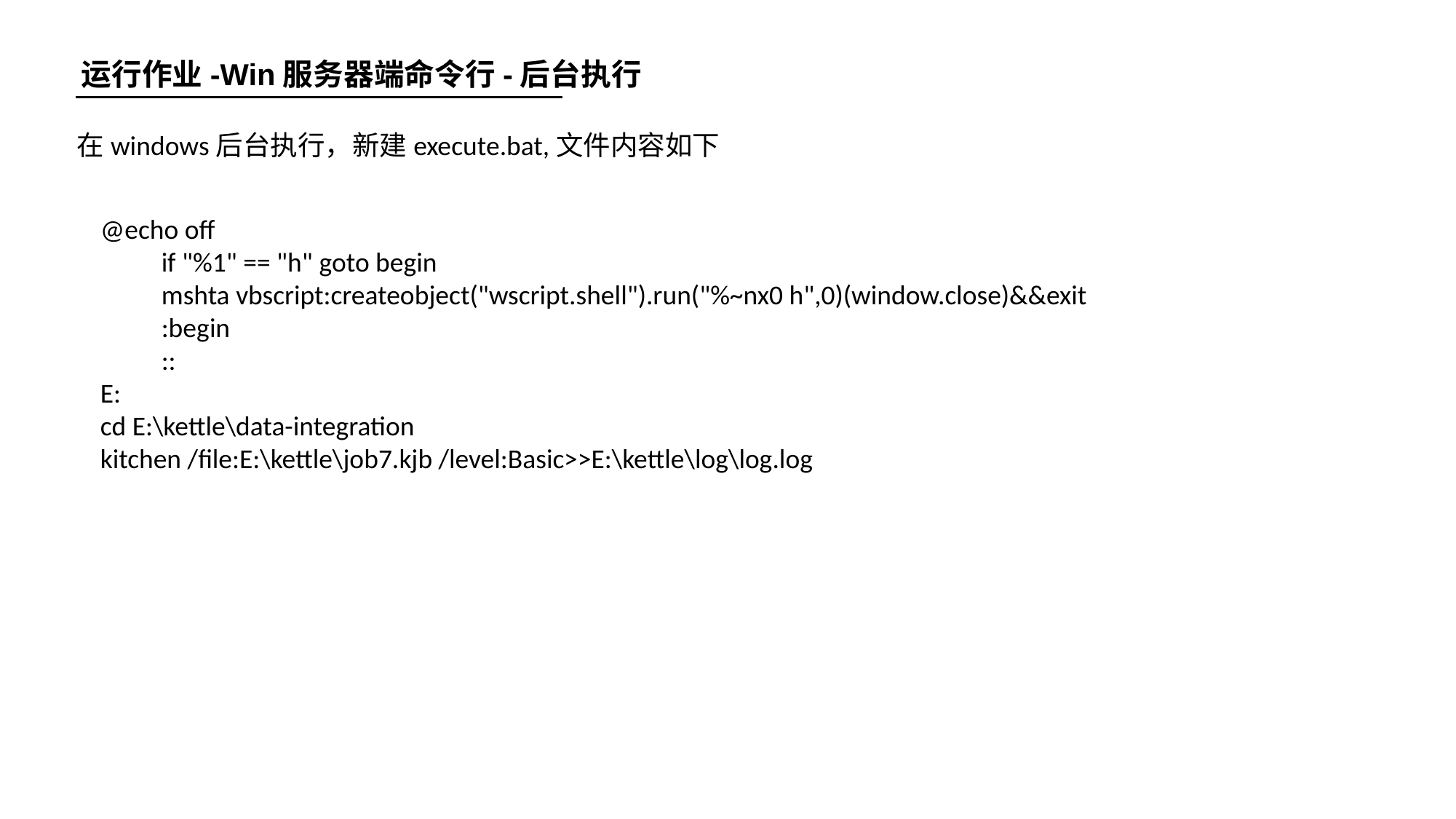

运行作业-Win服务器端命令行-后台执行
在windows后台执行，新建execute.bat,文件内容如下
@echo off
　　if "%1" == "h" goto begin
　　mshta vbscript:createobject("wscript.shell").run("%~nx0 h",0)(window.close)&&exit
　　:begin
　　::
E:
cd E:\kettle\data-integration
kitchen /file:E:\kettle\job7.kjb /level:Basic>>E:\kettle\log\log.log